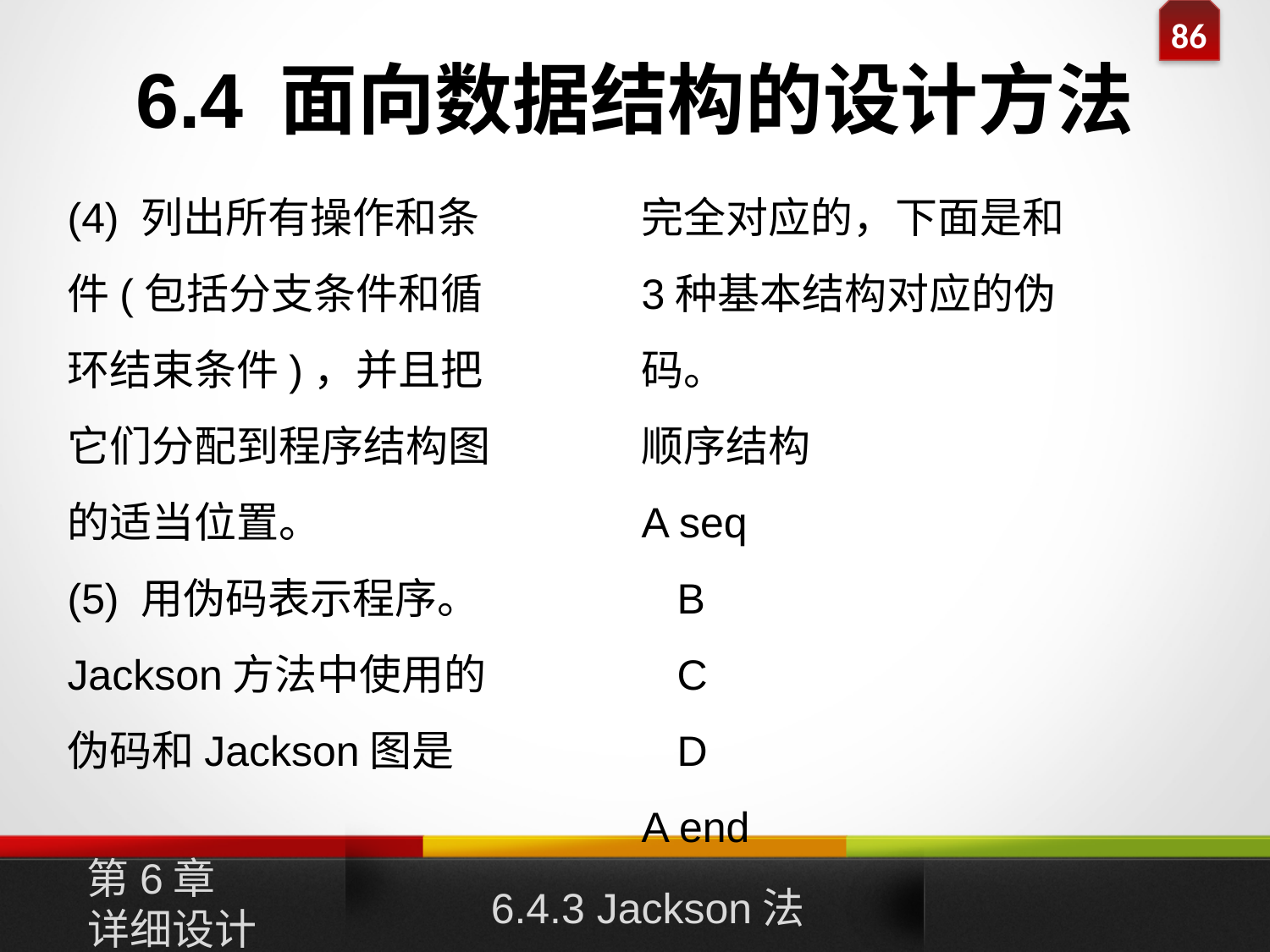

# 6.4 面向数据结构的设计方法
(4) 列出所有操作和条件(包括分支条件和循环结束条件)，并且把它们分配到程序结构图的适当位置。
(5) 用伪码表示程序。
Jackson方法中使用的伪码和Jackson图是
完全对应的，下面是和3种基本结构对应的伪码。
顺序结构
A seq
   B
   C
   D
A end
第6章
详细设计
6.4.3 Jackson法